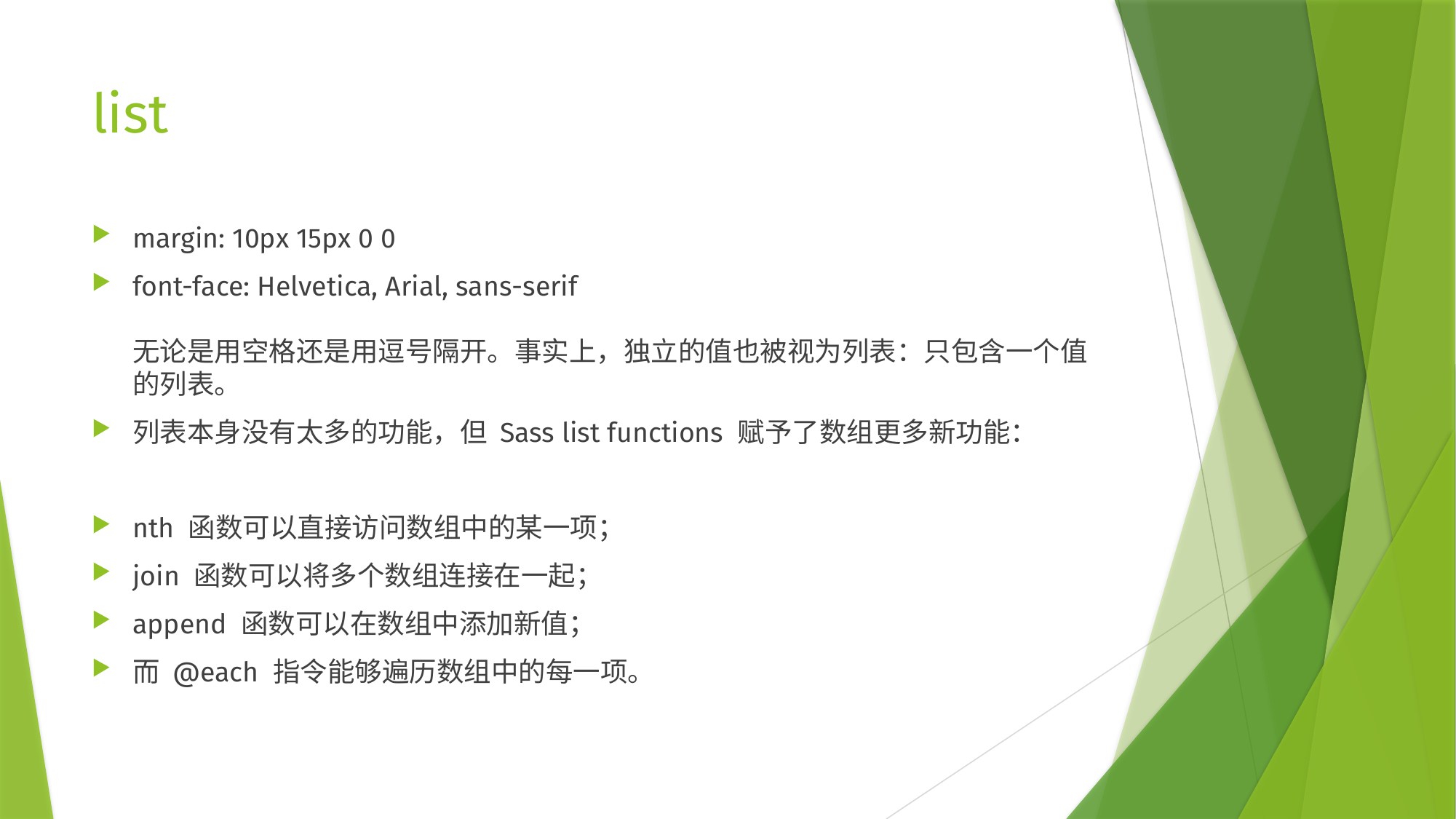

# list
margin: 10px 15px 0 0
font-face: Helvetica, Arial, sans-serif
无论是用空格还是用逗号隔开。事实上，独立的值也被视为列表：只包含一个值的列表。
列表本身没有太多的功能，但 Sass list functions 赋予了数组更多新功能：

nth 函数可以直接访问数组中的某一项；
join 函数可以将多个数组连接在一起；
append 函数可以在数组中添加新值；
而 @each 指令能够遍历数组中的每一项。